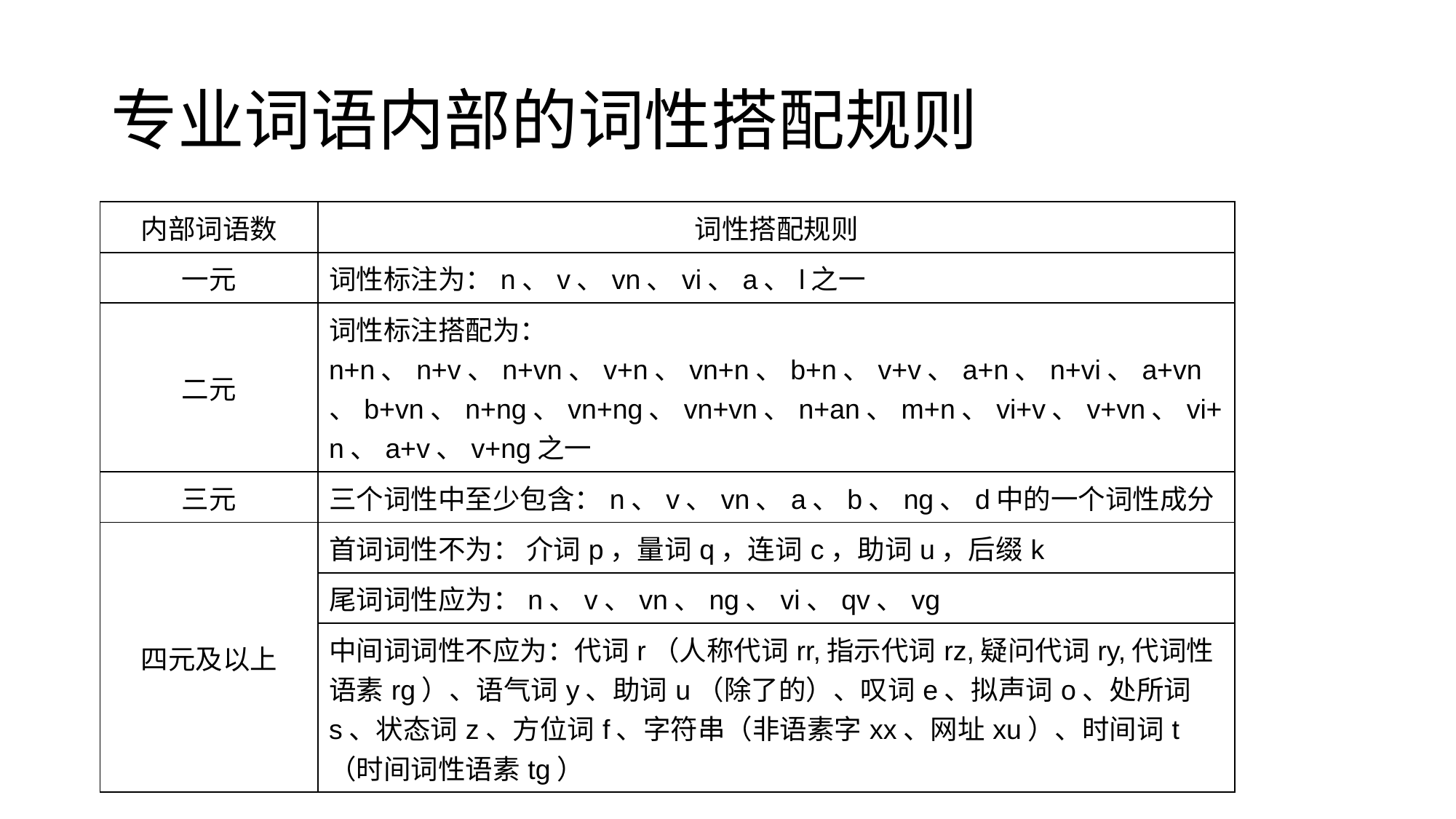

# 专业词语内部的词性搭配规则
| 内部词语数 | 词性搭配规则 |
| --- | --- |
| 一元 | 词性标注为：n、v、vn、vi、a、l之一 |
| 二元 | 词性标注搭配为：n+n、n+v、n+vn、v+n、vn+n、b+n、v+v、a+n、n+vi、a+vn、b+vn、n+ng、vn+ng、vn+vn、n+an、m+n、vi+v、v+vn、vi+n、a+v、v+ng之一 |
| 三元 | 三个词性中至少包含：n、v、vn、a、b、ng、d中的一个词性成分 |
| 四元及以上 | 首词词性不为： 介词p，量词q，连词c，助词u，后缀k |
|  | 尾词词性应为：n、v、vn、ng、vi、qv、vg |
|  | 中间词词性不应为：代词r（人称代词rr,指示代词rz,疑问代词ry,代词性语素rg）、语气词y、助词u（除了的）、叹词e、拟声词o、处所词s、状态词z、方位词f、字符串（非语素字xx、网址xu）、时间词t（时间词性语素tg） |